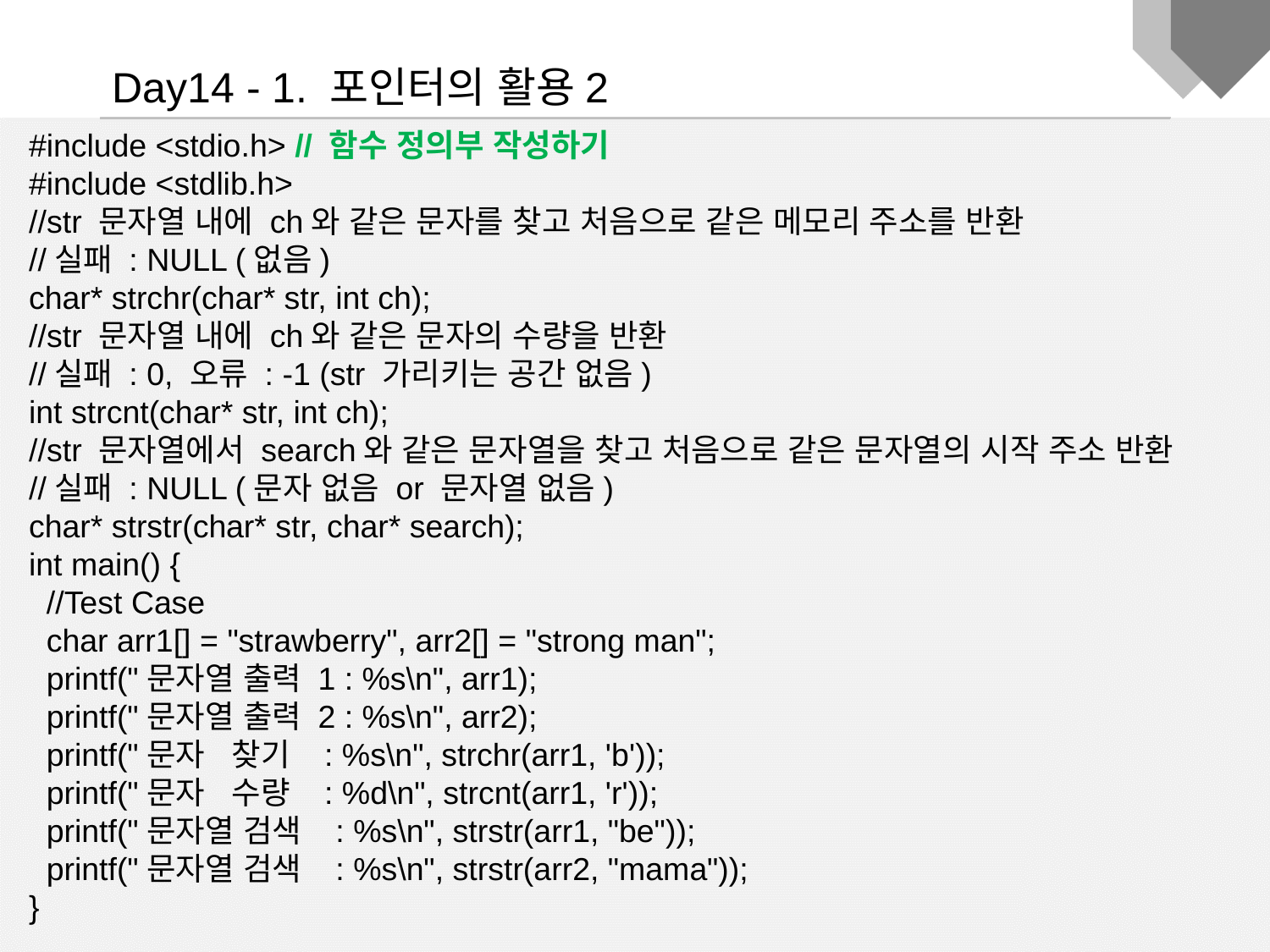

Day14 - 1. 포인터의 활용2
#include <stdio.h> // 함수 정의부 작성하기
#include <stdlib.h>
//str 문자열 내에 ch와 같은 문자를 찾고 처음으로 같은 메모리 주소를 반환
//실패 : NULL (없음)
char* strchr(char* str, int ch);
//str 문자열 내에 ch와 같은 문자의 수량을 반환
//실패 : 0, 오류 : -1 (str 가리키는 공간 없음)
int strcnt(char* str, int ch);
//str 문자열에서 search와 같은 문자열을 찾고 처음으로 같은 문자열의 시작 주소 반환
//실패 : NULL (문자 없음 or 문자열 없음)
char* strstr(char* str, char* search);
int main() {
  //Test Case
  char arr1[] = "strawberry", arr2[] = "strong man";
  printf("문자열 출력 1 : %s\n", arr1);
  printf("문자열 출력 2 : %s\n", arr2);
  printf("문자   찾기   : %s\n", strchr(arr1, 'b'));
  printf("문자   수량   : %d\n", strcnt(arr1, 'r'));
  printf("문자열 검색   : %s\n", strstr(arr1, "be"));
  printf("문자열 검색   : %s\n", strstr(arr2, "mama"));
}